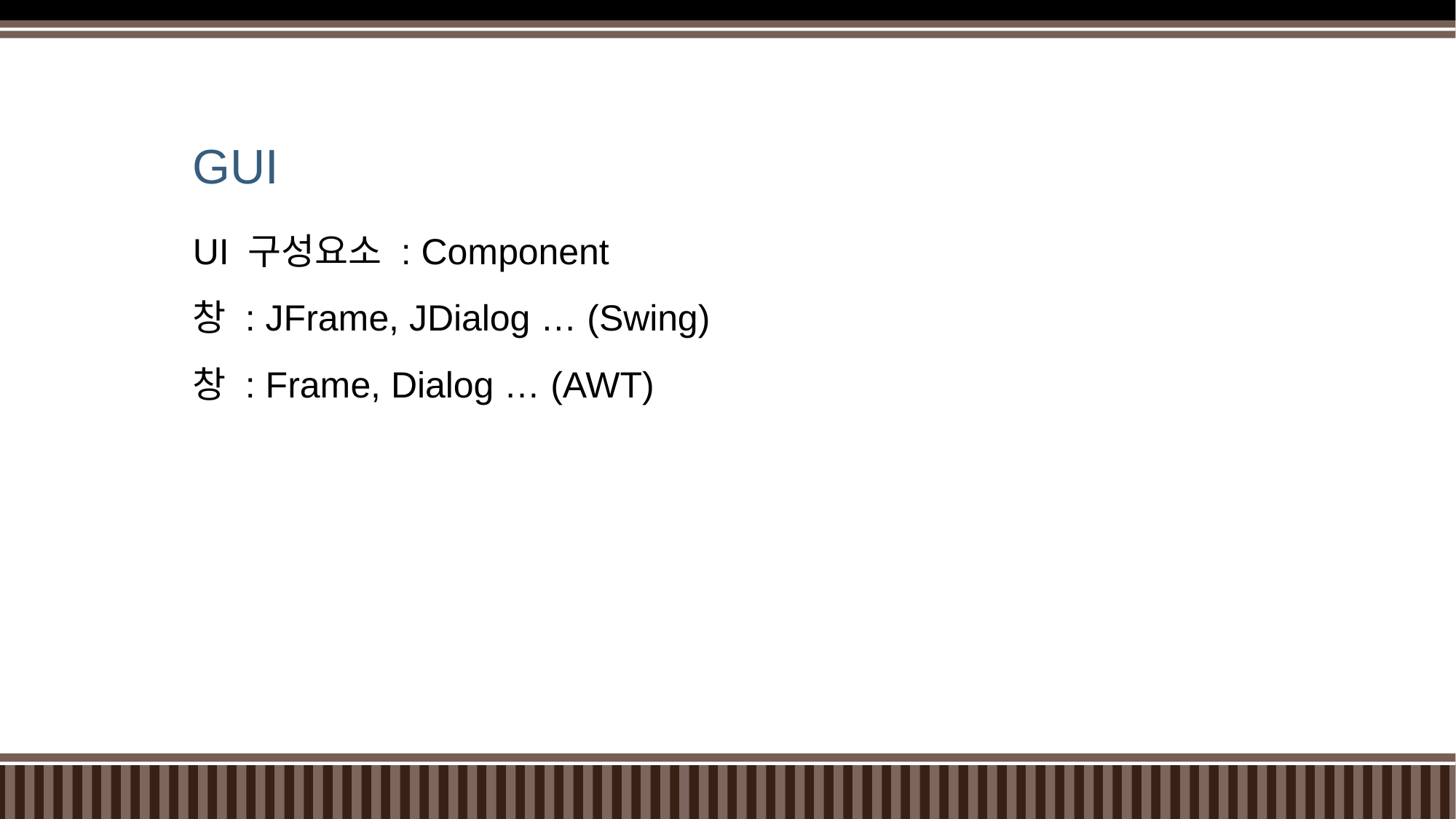

# GUI
UI 구성요소 : Component
창 : JFrame, JDialog … (Swing)
창 : Frame, Dialog … (AWT)